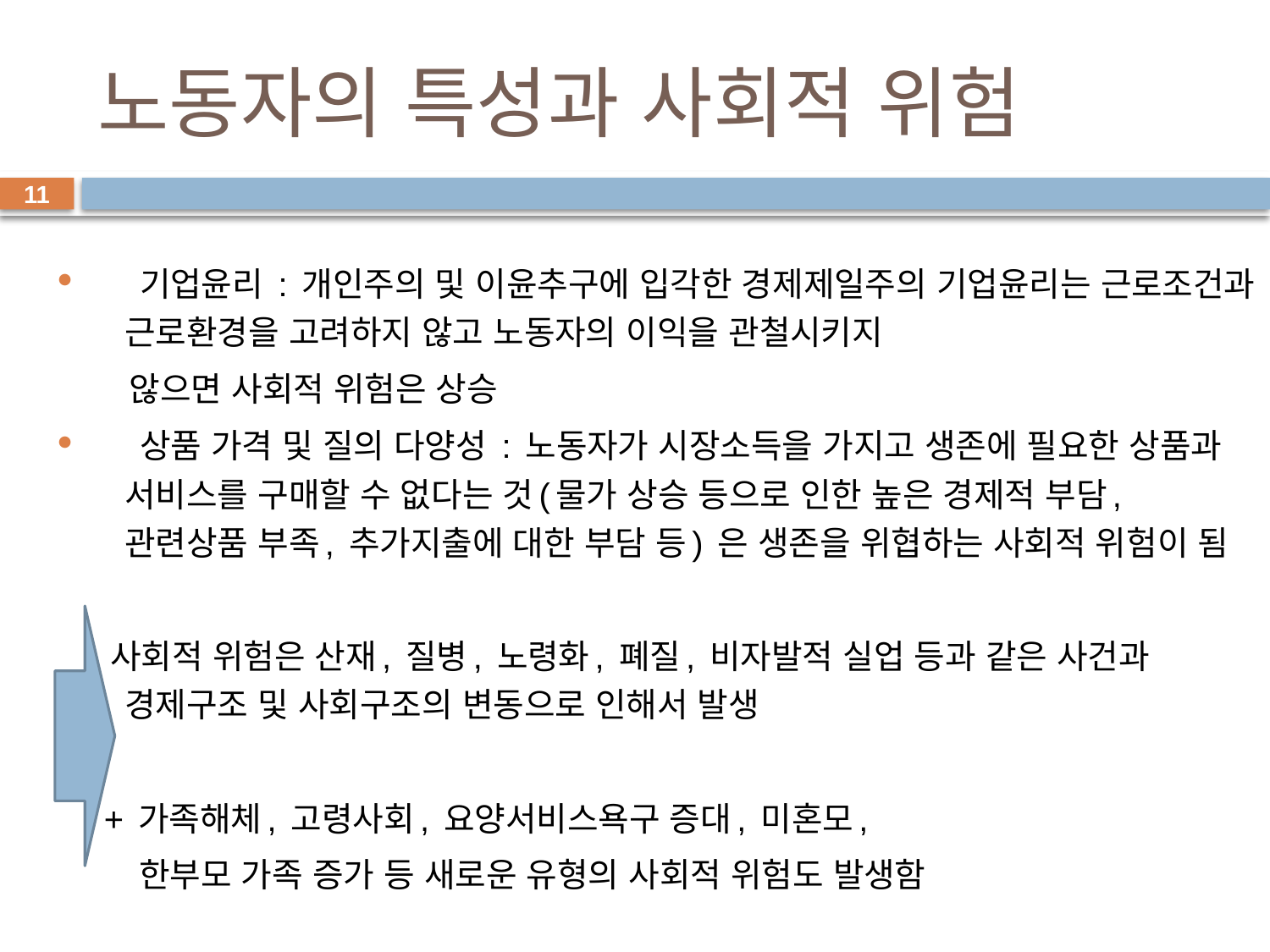

# 노동자의 특성과 사회적 위험
11
 기업윤리 : 개인주의 및 이윤추구에 입각한 경제제일주의 기업윤리는 근로조건과 근로환경을 고려하지 않고 노동자의 이익을 관철시키지
       않으면 사회적 위험은 상승
 상품 가격 및 질의 다양성 : 노동자가 시장소득을 가지고 생존에 필요한 상품과 서비스를 구매할 수 없다는 것(물가 상승 등으로 인한 높은 경제적 부담, 관련상품 부족, 추가지출에 대한 부담 등) 은 생존을 위협하는 사회적 위험이 됨

     사회적 위험은 산재, 질병, 노령화, 폐질, 비자발적 실업 등과 같은 사건과 경제구조 및 사회구조의 변동으로 인해서 발생

     + 가족해체, 고령사회, 요양서비스욕구 증대, 미혼모,
        한부모 가족 증가 등 새로운 유형의 사회적 위험도 발생함